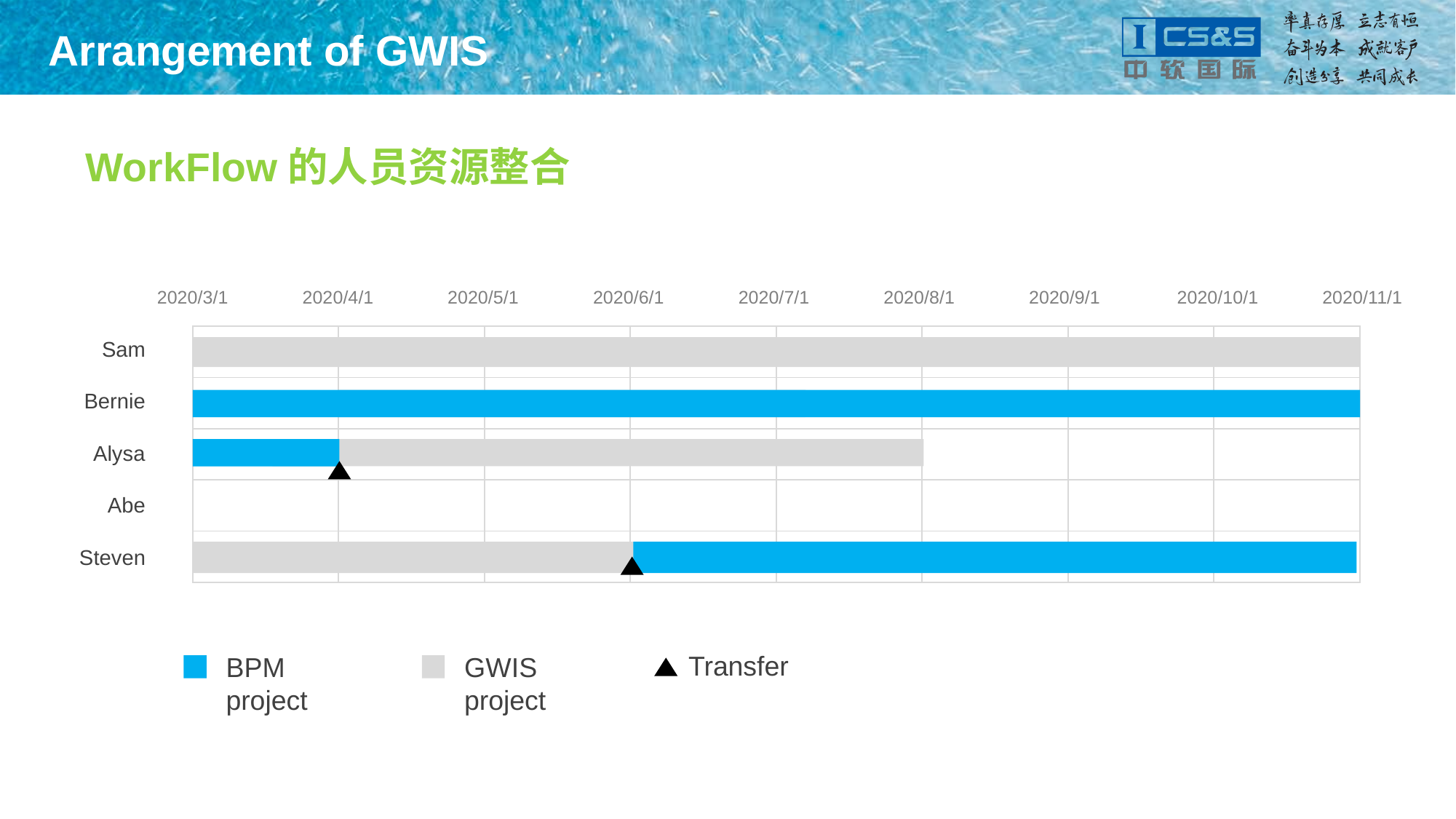

# Arrangement of GWIS
WorkFlow的人员资源整合
2020/3/1
2020/4/1
2020/5/1
2020/6/1
2020/7/1
2020/8/1
2020/9/1
2020/10/1
2020/11/1
|  |  |  |  |  |  |  |  |
| --- | --- | --- | --- | --- | --- | --- | --- |
|  |  |  |  |  |  |  |  |
|  |  |  |  |  |  |  |  |
|  |  |  |  |  |  |  |  |
|  |  |  |  |  |  |  |  |
Sam

Bernie

Alysa

Abe
Steven

Transfer
BPM project
GWIS project

5